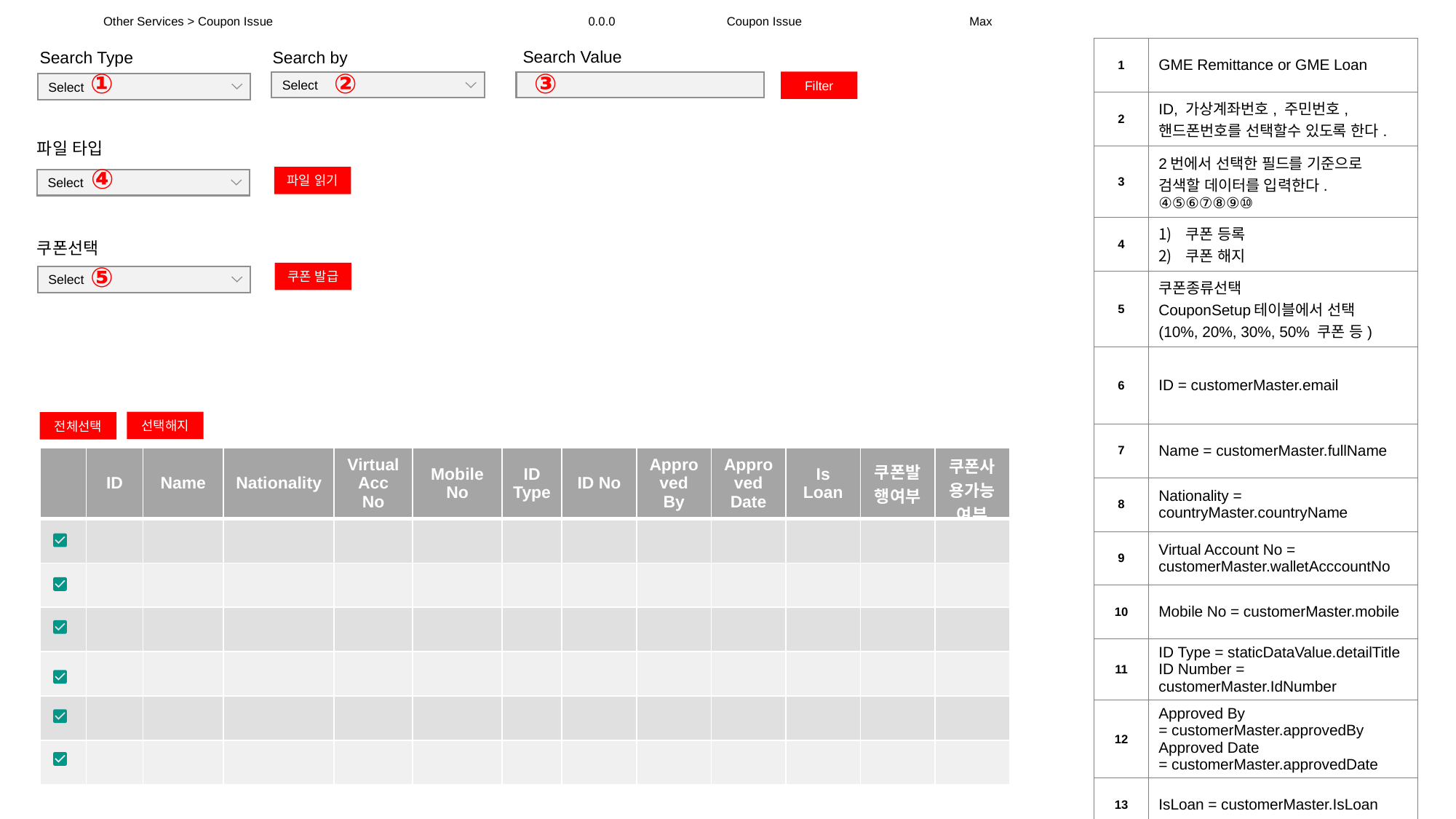

Other Services > Coupon Issue
0.0.0
Coupon Issue
Max
| 1 | GME Remittance or GME Loan |
| --- | --- |
| 2 | ID, 가상계좌번호, 주민번호, 핸드폰번호를 선택할수 있도록 한다. |
| 3 | 2번에서 선택한 필드를 기준으로 검색할 데이터를 입력한다. ④⑤⑥⑦⑧⑨⑩ |
| 4 | 쿠폰 등록 쿠폰 해지 |
| 5 | 쿠폰종류선택 CouponSetup테이블에서 선택 (10%, 20%, 30%, 50% 쿠폰 등) |
| 6 | ID = customerMaster.email |
| 7 | Name = customerMaster.fullName |
| 8 | Nationality = countryMaster.countryName |
| 9 | Virtual Account No = customerMaster.walletAcccountNo |
| 10 | Mobile No = customerMaster.mobile |
| 11 | ID Type = staticDataValue.detailTitle ID Number = customerMaster.IdNumber |
| 12 | Approved By = customerMaster.approvedBy Approved Date = customerMaster.approvedDate |
| 13 | IsLoan = customerMaster.IsLoan |
| 14 | 쿠폰발행여부=CouponIssue 쿠폰사용가능여부=CouponIssue.IsActive |
Search Value
Search by
Search Type
②
①
③
Filter

Select

Select

파일 타입
④
파일 읽기
Select

쿠폰선택
⑤
쿠폰 발급
Select

선택해지
전체선택
|  | ID | Name | Nationality | Virtual Acc No | Mobile No | ID Type | ID No | Approved By | Approved Date | Is Loan | 쿠폰발행여부 | 쿠폰사용가능여부 |
| --- | --- | --- | --- | --- | --- | --- | --- | --- | --- | --- | --- | --- |
|  |  |  |  |  |  |  |  |  |  |  |  |  |
|  |  |  |  |  |  |  |  |  |  |  |  |  |
|  |  |  |  |  |  |  |  |  |  |  |  |  |
|  |  |  |  |  |  |  |  |  |  |  |  |  |
|  |  |  |  |  |  |  |  |  |  |  |  |  |
|  |  |  |  |  |  |  |  |  |  |  |  |  |